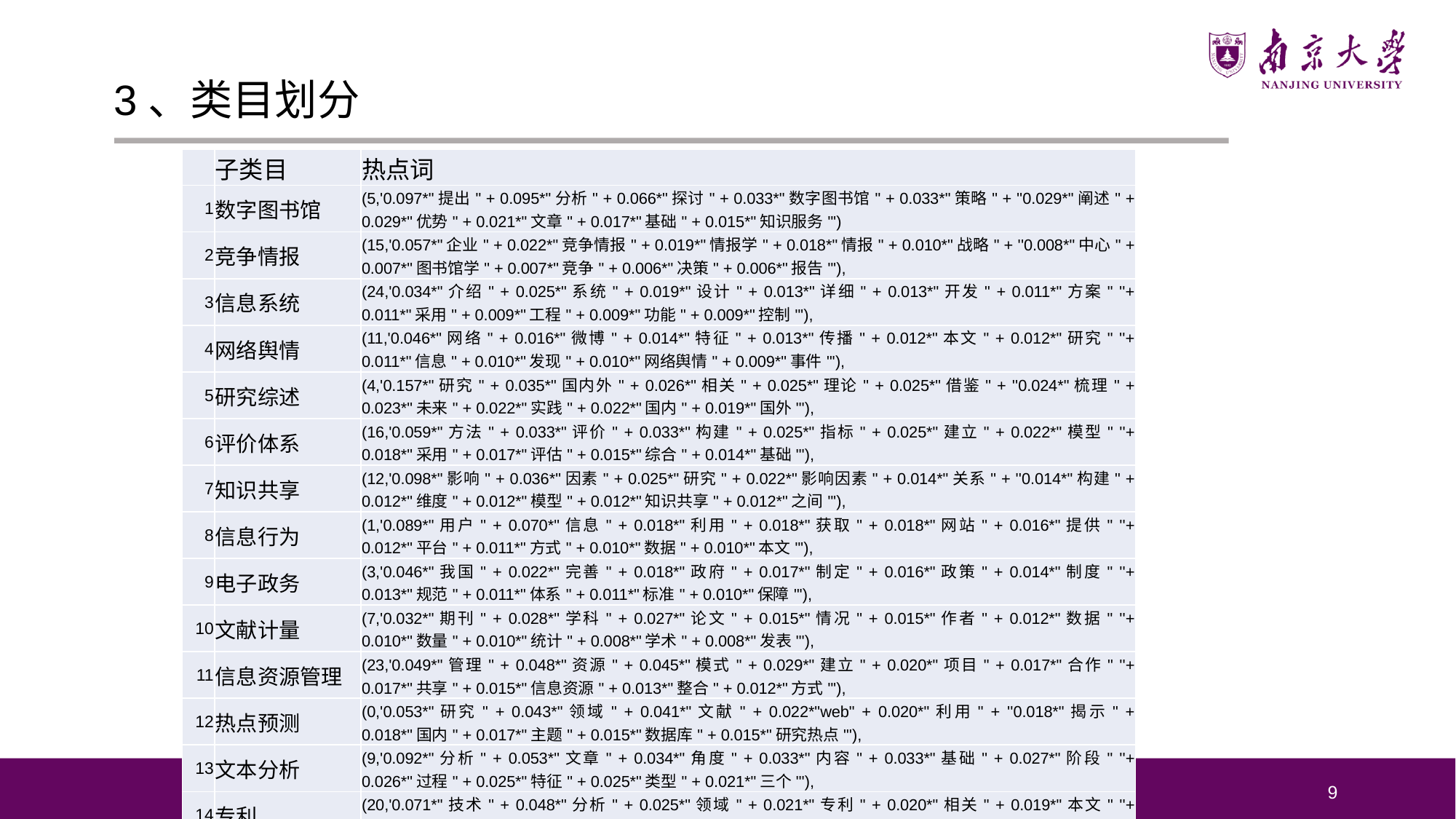

3、类目划分

|  | 子类目 | 热点词 |
| --- | --- | --- |
| 1 | 数字图书馆 | (5,'0.097\*"提出" + 0.095\*"分析" + 0.066\*"探讨" + 0.033\*"数字图书馆" + 0.033\*"策略" + ''0.029\*"阐述" + 0.029\*"优势" + 0.021\*"文章" + 0.017\*"基础" + 0.015\*"知识服务"') |
| 2 | 竞争情报 | (15,'0.057\*"企业" + 0.022\*"竞争情报" + 0.019\*"情报学" + 0.018\*"情报" + 0.010\*"战略" + ''0.008\*"中心" + 0.007\*"图书馆学" + 0.007\*"竞争" + 0.006\*"决策" + 0.006\*"报告"'), |
| 3 | 信息系统 | (24,'0.034\*"介绍" + 0.025\*"系统" + 0.019\*"设计" + 0.013\*"详细" + 0.013\*"开发" + 0.011\*"方案" ''+ 0.011\*"采用" + 0.009\*"工程" + 0.009\*"功能" + 0.009\*"控制"'), |
| 4 | 网络舆情 | (11,'0.046\*"网络" + 0.016\*"微博" + 0.014\*"特征" + 0.013\*"传播" + 0.012\*"本文" + 0.012\*"研究" ''+ 0.011\*"信息" + 0.010\*"发现" + 0.010\*"网络舆情" + 0.009\*"事件"'), |
| 5 | 研究综述 | (4,'0.157\*"研究" + 0.035\*"国内外" + 0.026\*"相关" + 0.025\*"理论" + 0.025\*"借鉴" + ''0.024\*"梳理" + 0.023\*"未来" + 0.022\*"实践" + 0.022\*"国内" + 0.019\*"国外"'), |
| 6 | 评价体系 | (16,'0.059\*"方法" + 0.033\*"评价" + 0.033\*"构建" + 0.025\*"指标" + 0.025\*"建立" + 0.022\*"模型" ''+ 0.018\*"采用" + 0.017\*"评估" + 0.015\*"综合" + 0.014\*"基础"'), |
| 7 | 知识共享 | (12,'0.098\*"影响" + 0.036\*"因素" + 0.025\*"研究" + 0.022\*"影响因素" + 0.014\*"关系" + ''0.014\*"构建" + 0.012\*"维度" + 0.012\*"模型" + 0.012\*"知识共享" + 0.012\*"之间"'), |
| 8 | 信息行为 | (1,'0.089\*"用户" + 0.070\*"信息" + 0.018\*"利用" + 0.018\*"获取" + 0.018\*"网站" + 0.016\*"提供" ''+ 0.012\*"平台" + 0.011\*"方式" + 0.010\*"数据" + 0.010\*"本文"'), |
| 9 | 电子政务 | (3,'0.046\*"我国" + 0.022\*"完善" + 0.018\*"政府" + 0.017\*"制定" + 0.016\*"政策" + 0.014\*"制度" ''+ 0.013\*"规范" + 0.011\*"体系" + 0.011\*"标准" + 0.010\*"保障"'), |
| 10 | 文献计量 | (7,'0.032\*"期刊" + 0.028\*"学科" + 0.027\*"论文" + 0.015\*"情况" + 0.015\*"作者" + 0.012\*"数据" ''+ 0.010\*"数量" + 0.010\*"统计" + 0.008\*"学术" + 0.008\*"发表"'), |
| 11 | 信息资源管理 | (23,'0.049\*"管理" + 0.048\*"资源" + 0.045\*"模式" + 0.029\*"建立" + 0.020\*"项目" + 0.017\*"合作" ''+ 0.017\*"共享" + 0.015\*"信息资源" + 0.013\*"整合" + 0.012\*"方式"'), |
| 12 | 热点预测 | (0,'0.053\*"研究" + 0.043\*"领域" + 0.041\*"文献" + 0.022\*"web" + 0.020\*"利用" + ''0.018\*"揭示" + 0.018\*"国内" + 0.017\*"主题" + 0.015\*"数据库" + 0.015\*"研究热点"'), |
| 13 | 文本分析 | (9,'0.092\*"分析" + 0.053\*"文章" + 0.034\*"角度" + 0.033\*"内容" + 0.033\*"基础" + 0.027\*"阶段" ''+ 0.026\*"过程" + 0.025\*"特征" + 0.025\*"类型" + 0.021\*"三个"'), |
| 14 | 专利 | (20,'0.071\*"技术" + 0.048\*"分析" + 0.025\*"领域" + 0.021\*"专利" + 0.020\*"相关" + 0.019\*"本文" ''+ 0.018\*"利用" + 0.015\*"提供" + 0.014\*"方法" + 0.012\*"企业"') |
| 15 | 高等教育 | (17,'0.059\*"高校" + 0.028\*"提高" + 0.027\*"能力" + 0.019\*"大学生" + 0.018\*"学生" + ''0.017\*"提升" + 0.017\*"培养" + 0.016\*"馆员" + 0.016\*"教育" + 0.015\*"学习"'), |

9